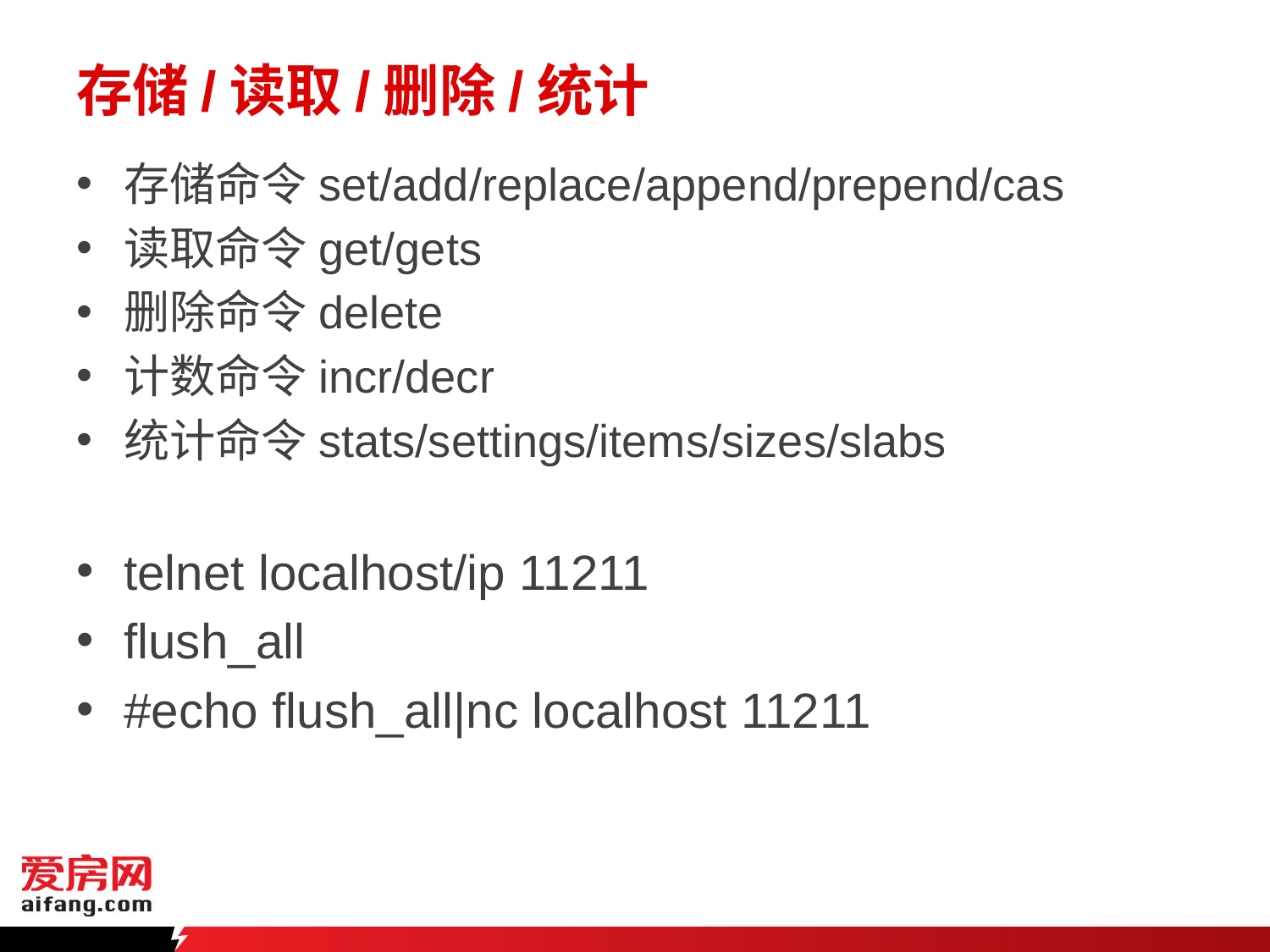

# 存储/读取/删除/统计
存储命令set/add/replace/append/prepend/cas
读取命令get/gets
删除命令delete
计数命令incr/decr
统计命令stats/settings/items/sizes/slabs

telnet localhost/ip 11211
flush_all
#echo flush_all|nc localhost 11211